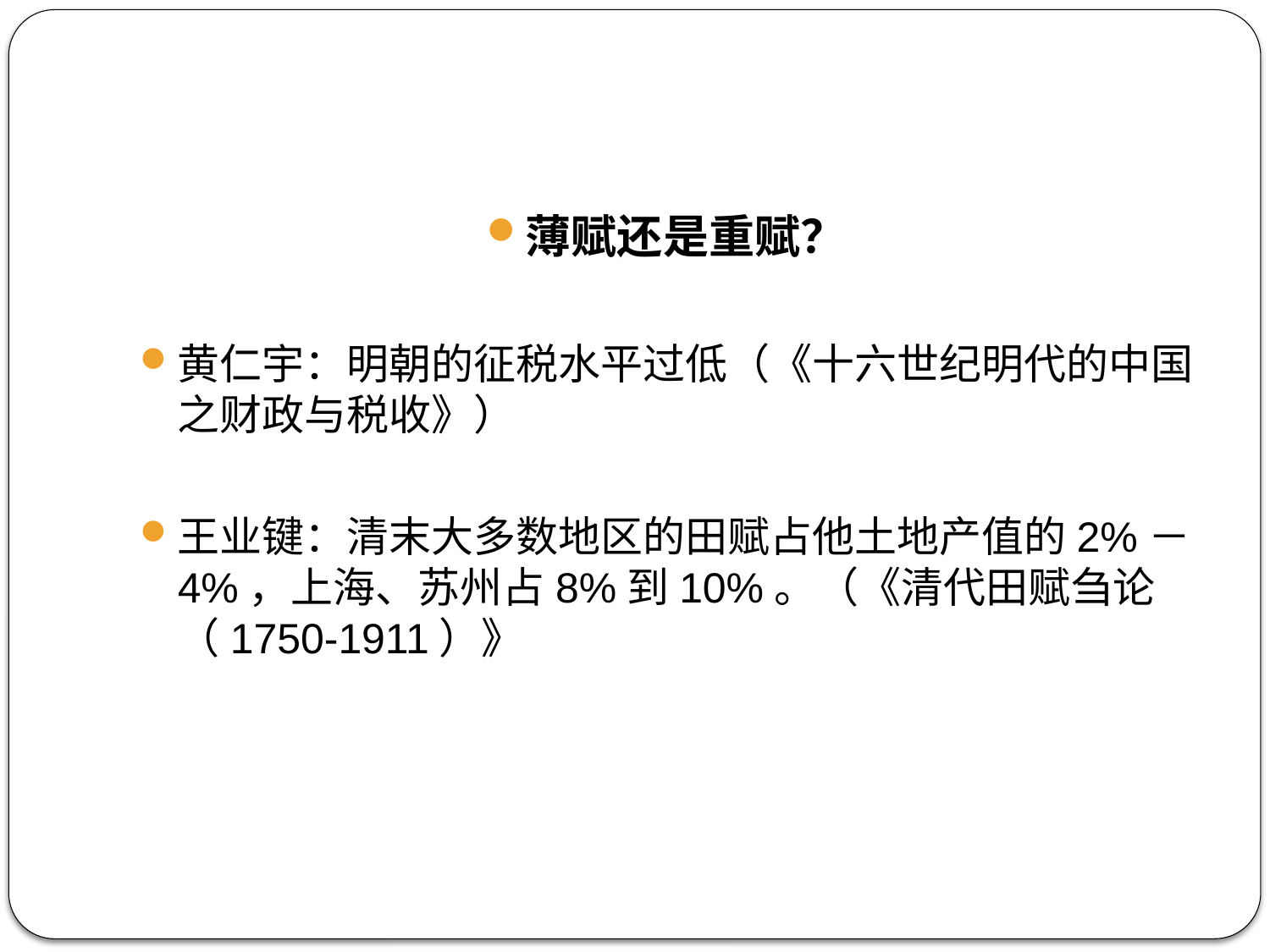

#
薄赋还是重赋？

黄仁宇：明朝的征税水平过低（《十六世纪明代的中国之财政与税收》）

王业键：清末大多数地区的田赋占他土地产值的2%－4%，上海、苏州占8%到10%。（《清代田赋刍论（1750-1911）》